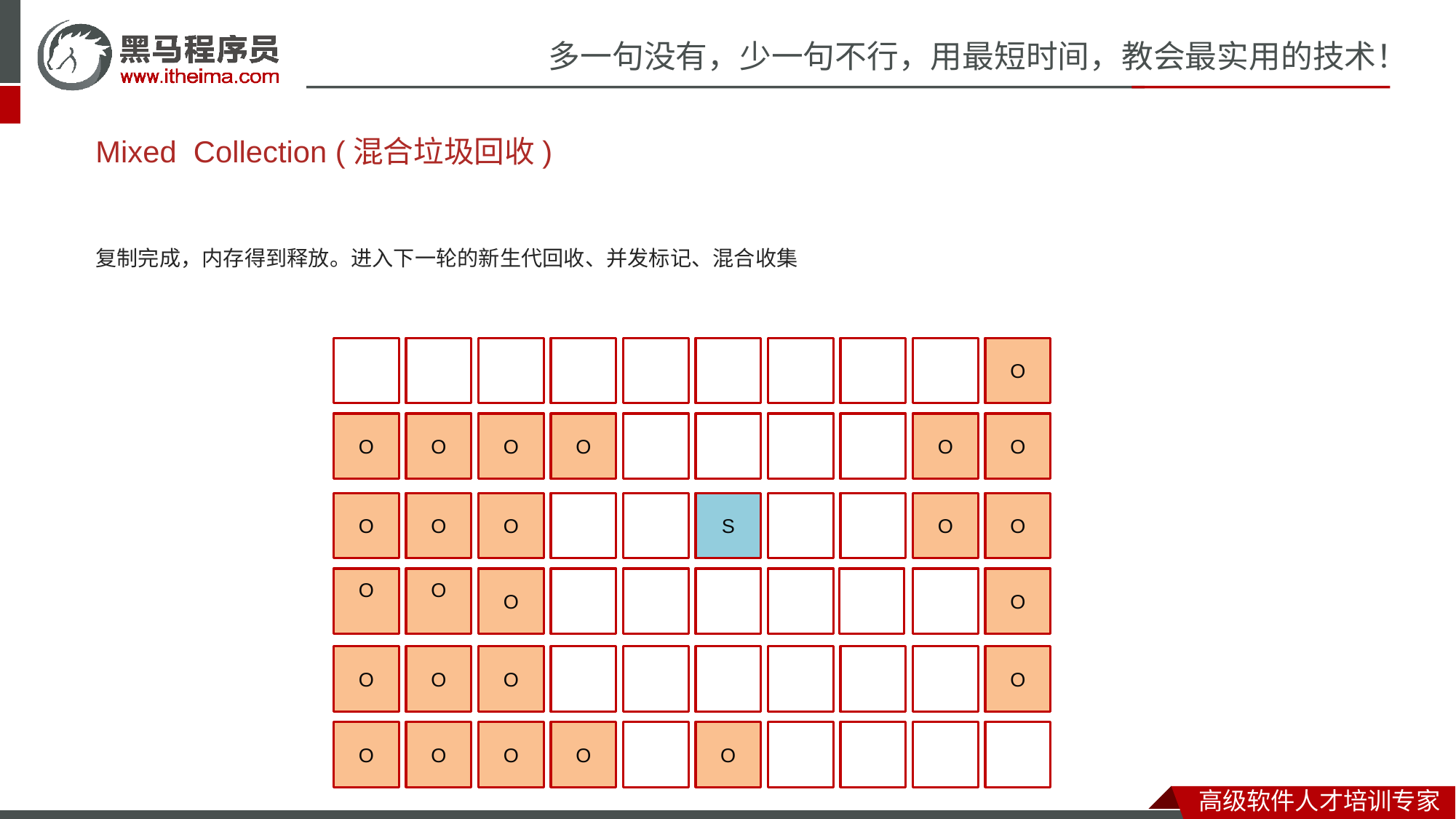

# Mixed  Collection (混合垃圾回收)
复制完成，内存得到释放。进入下一轮的新生代回收、并发标记、混合收集

O
O
O
O
O

O
O
O
O
O

S

O
O
O

O

O

O
O
O
O

O
O
O
O
O

O